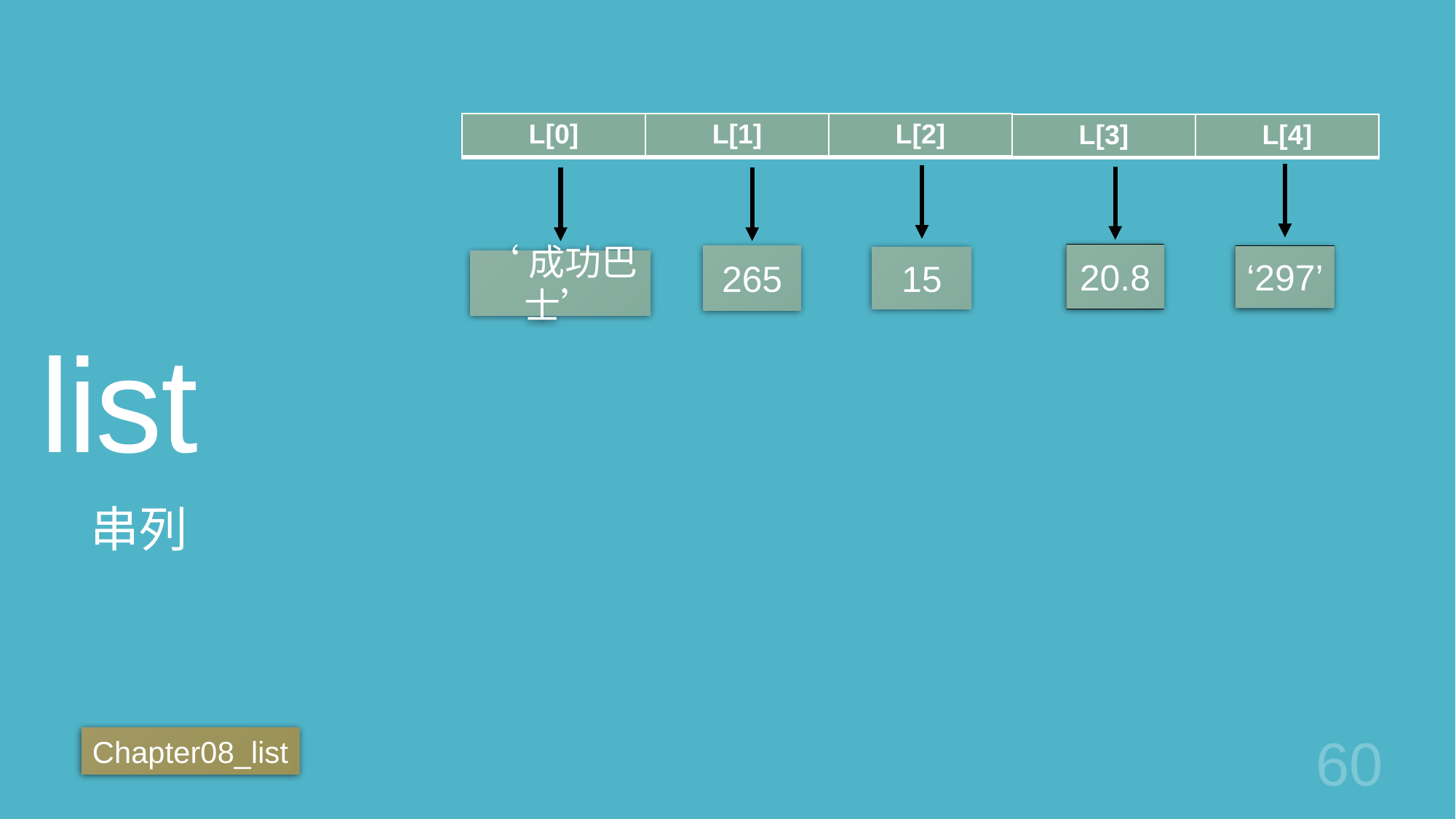

# list
| L[0] | L[1] | L[2] |
| --- | --- | --- |
| L[3] | L[4] |
| --- | --- |
20.8
265
‘297’
15
‘成功巴士’
串列
60
Chapter08_list